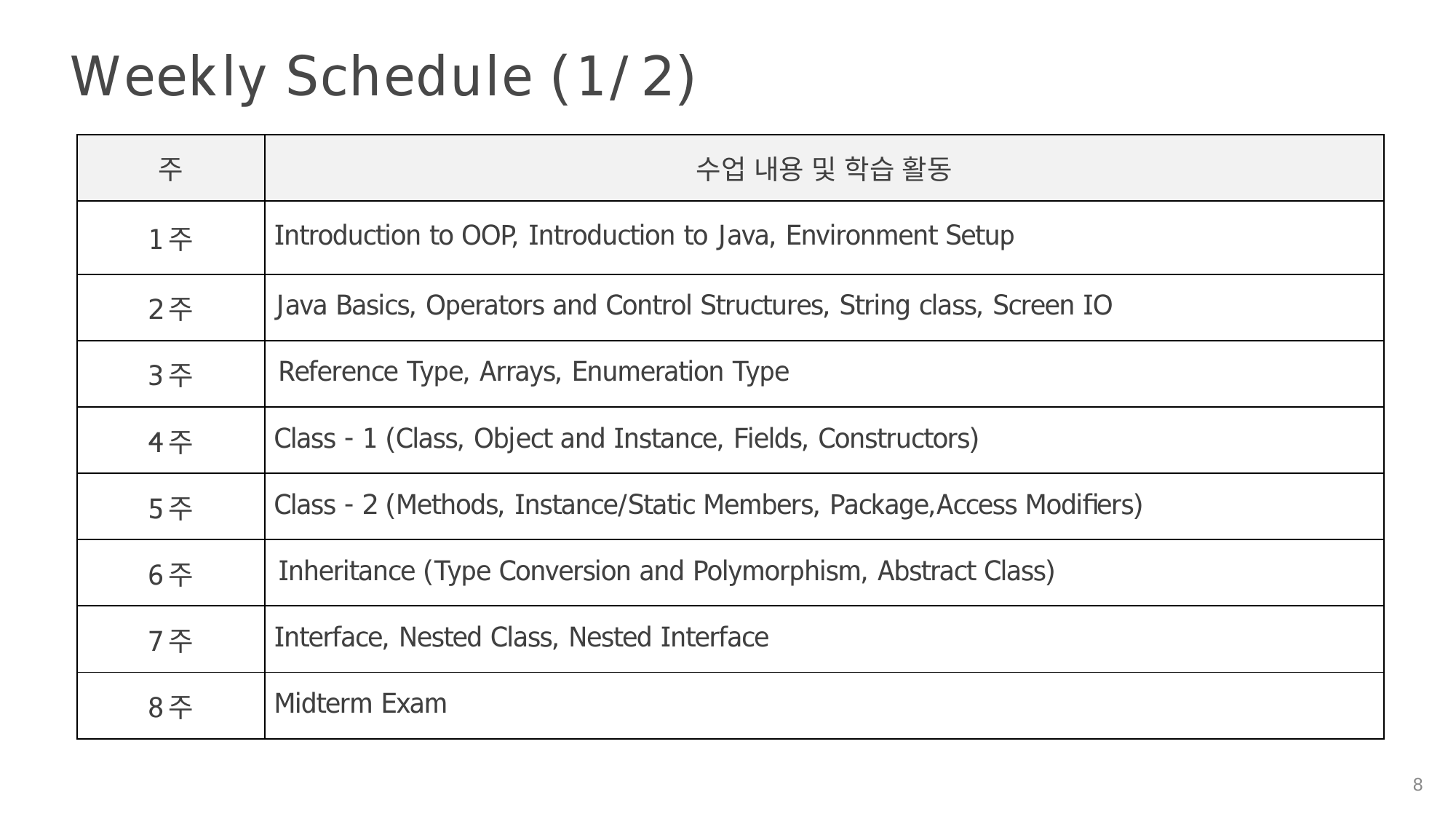

# Weekly Schedule (1/2)
| 주 | 수업 내용 및 학습 활동 |
| --- | --- |
| 1주 | Introduction to OOP, Introduction to Java, Environment Setup |
| 2주 | Java Basics, Operators and Control Structures, String class, Screen IO |
| 3주 | Reference Type, Arrays, Enumeration Type |
| 4주 | Class - 1 (Class, Object and Instance, Fields, Constructors) |
| 5주 | Class - 2 (Methods, Instance/Static Members, Package,Access Modifiers) |
| 6주 | Inheritance (Type Conversion and Polymorphism, Abstract Class) |
| 7주 | Interface, Nested Class, Nested Interface |
| 8주 | Midterm Exam |
8